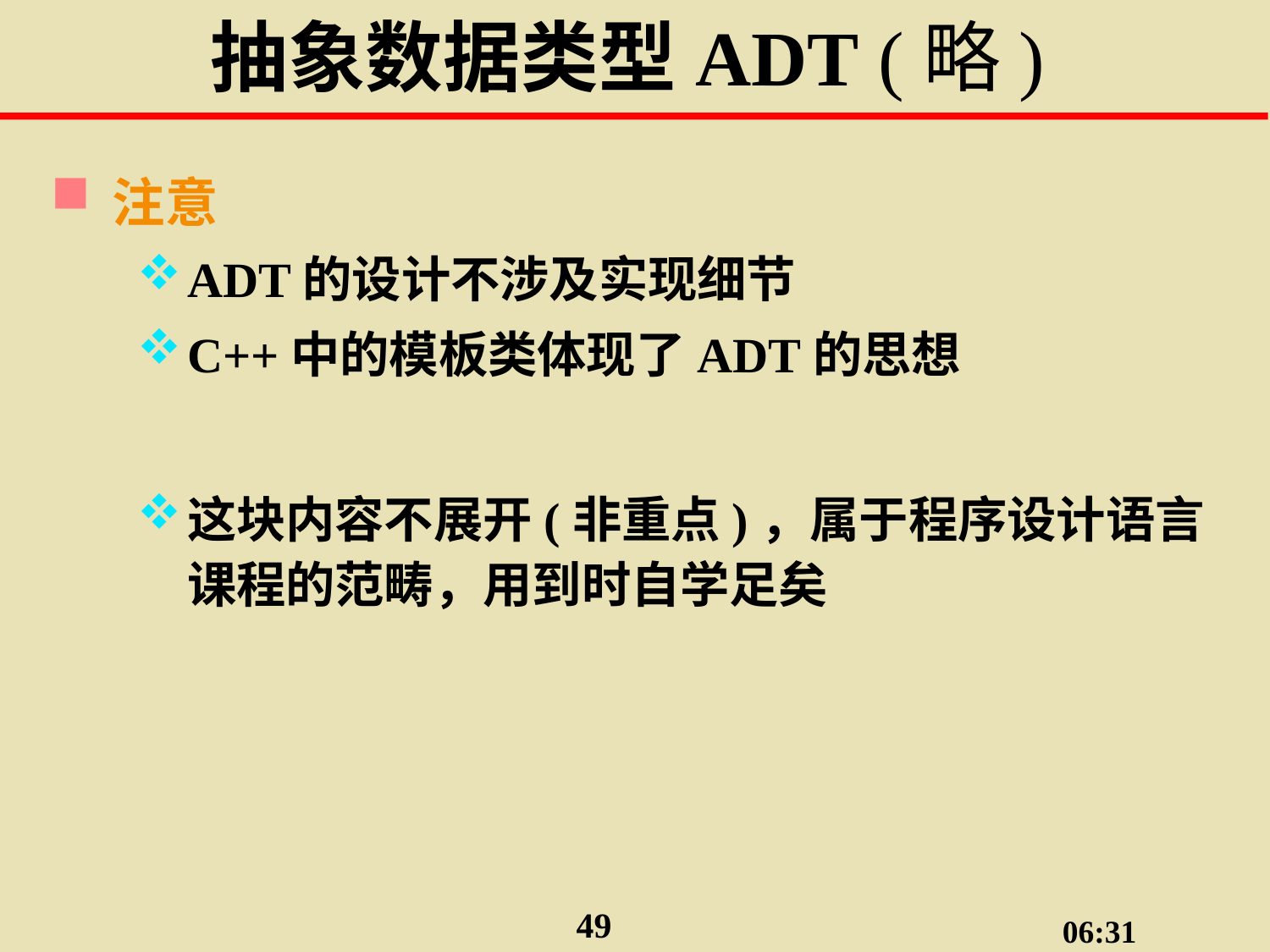

# 抽象数据类型ADT (略)
注意
ADT的设计不涉及实现细节
C++中的模板类体现了ADT的思想

这块内容不展开(非重点)，属于程序设计语言课程的范畴，用到时自学足矣